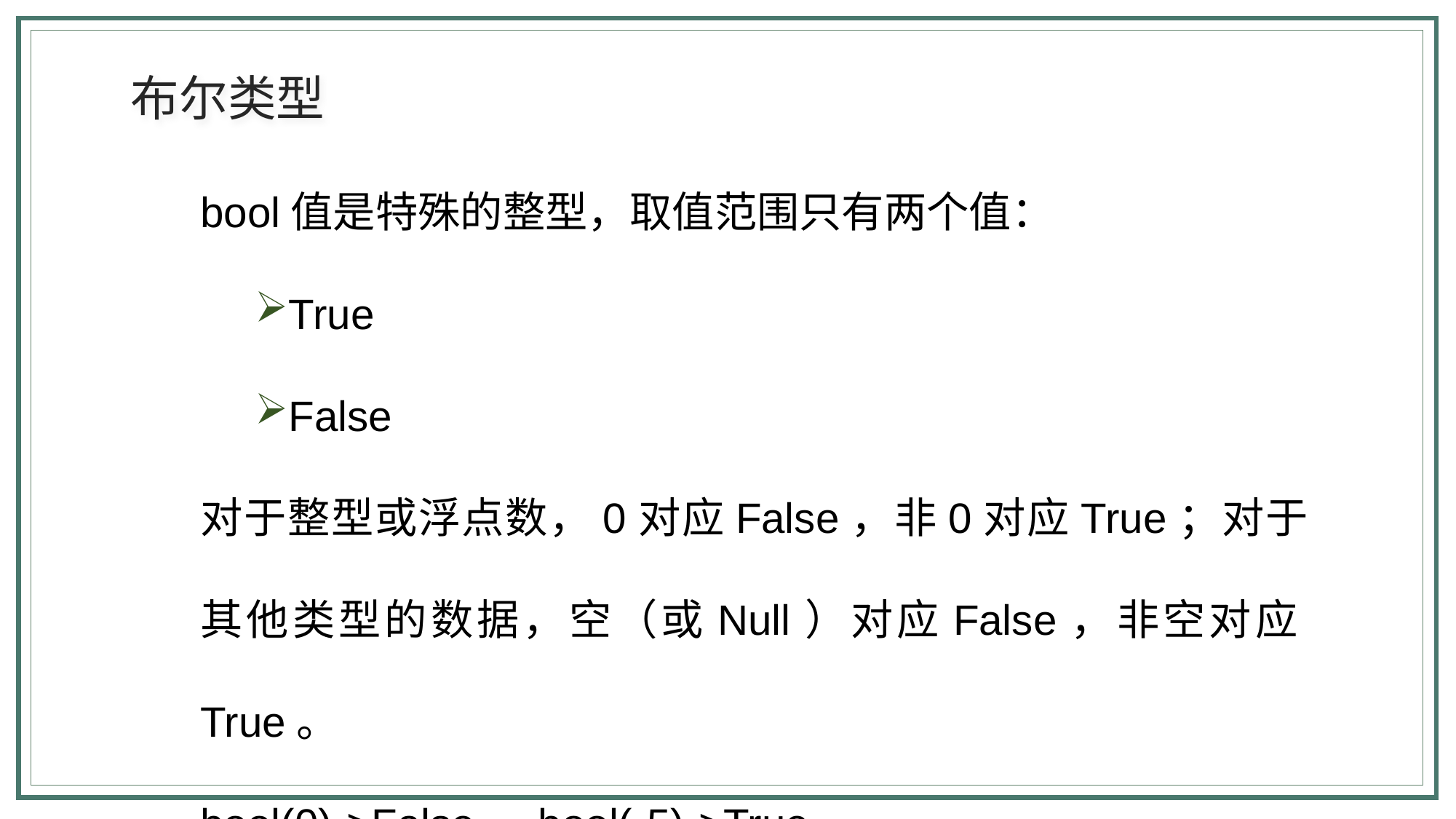

布尔类型
bool值是特殊的整型，取值范围只有两个值：
True
False
对于整型或浮点数，0对应False，非0对应True；对于其他类型的数据，空（或Null）对应False，非空对应True。
bool(0)->False，bool(-5)->True